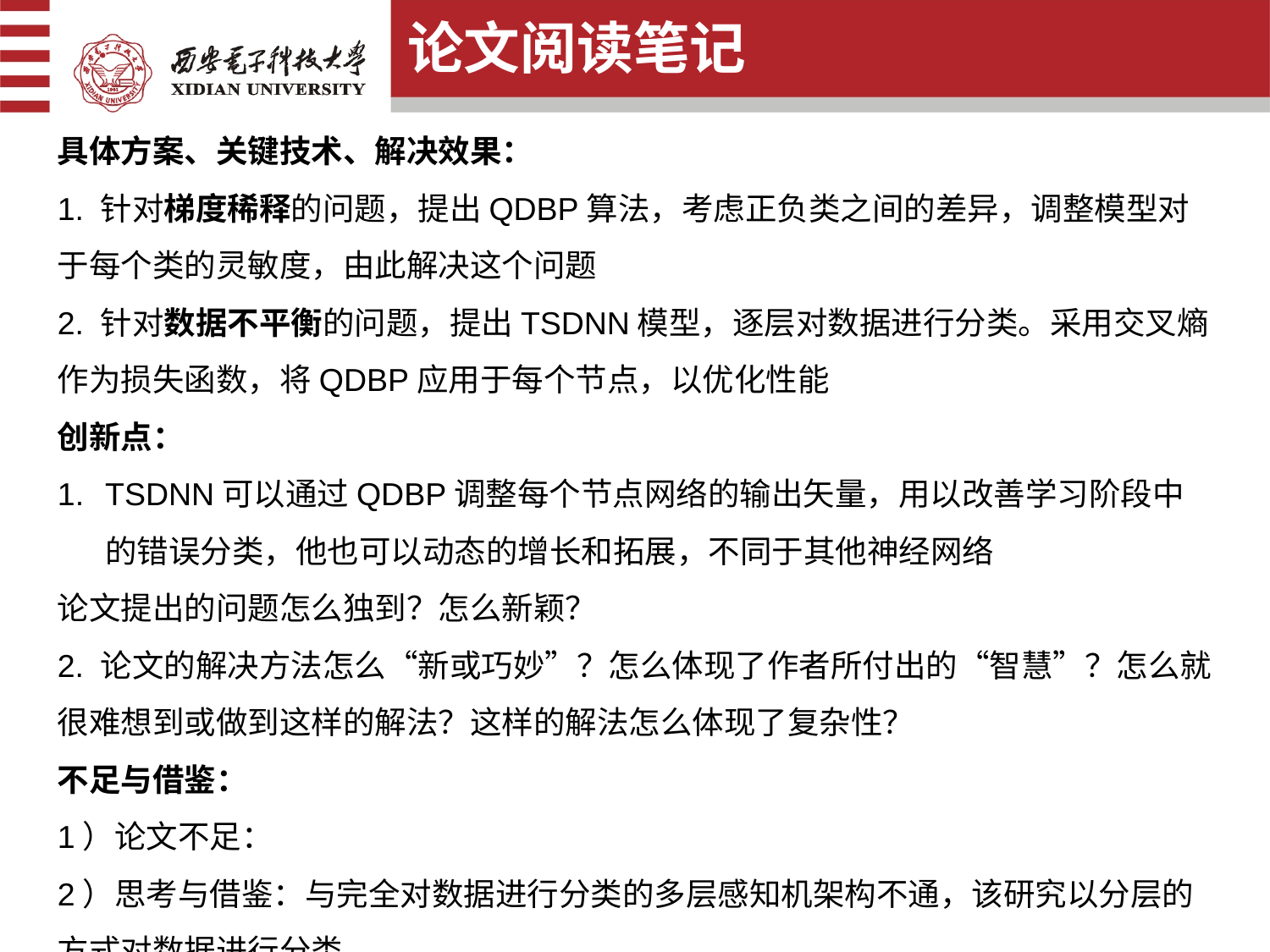

论文阅读笔记
具体方案、关键技术、解决效果：
1. 针对梯度稀释的问题，提出QDBP算法，考虑正负类之间的差异，调整模型对于每个类的灵敏度，由此解决这个问题
2. 针对数据不平衡的问题，提出TSDNN模型，逐层对数据进行分类。采用交叉熵作为损失函数，将QDBP应用于每个节点，以优化性能
创新点：
TSDNN可以通过QDBP调整每个节点网络的输出矢量，用以改善学习阶段中的错误分类，他也可以动态的增长和拓展，不同于其他神经网络
论文提出的问题怎么独到？怎么新颖？
2. 论文的解决方法怎么“新或巧妙”？怎么体现了作者所付出的“智慧”？怎么就很难想到或做到这样的解法？这样的解法怎么体现了复杂性？
不足与借鉴：
1）论文不足：
2）思考与借鉴：与完全对数据进行分类的多层感知机架构不通，该研究以分层的方式对数据进行分类